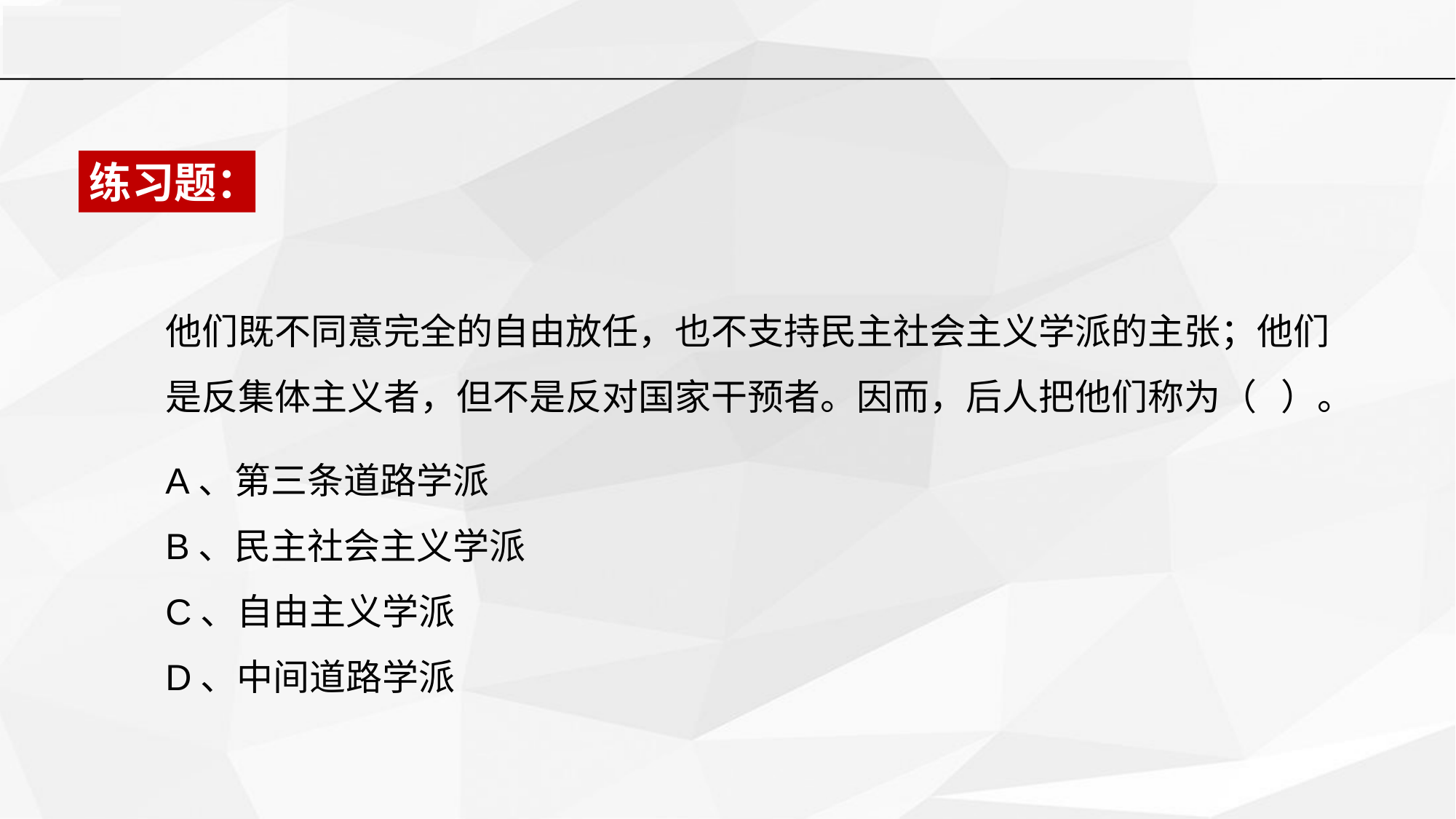

练习题：
他们既不同意完全的自由放任，也不支持民主社会主义学派的主张；他们是反集体主义者，但不是反对国家干预者。因而，后人把他们称为（   ）。
A、第三条道路学派
B、民主社会主义学派
C、自由主义学派
D、中间道路学派